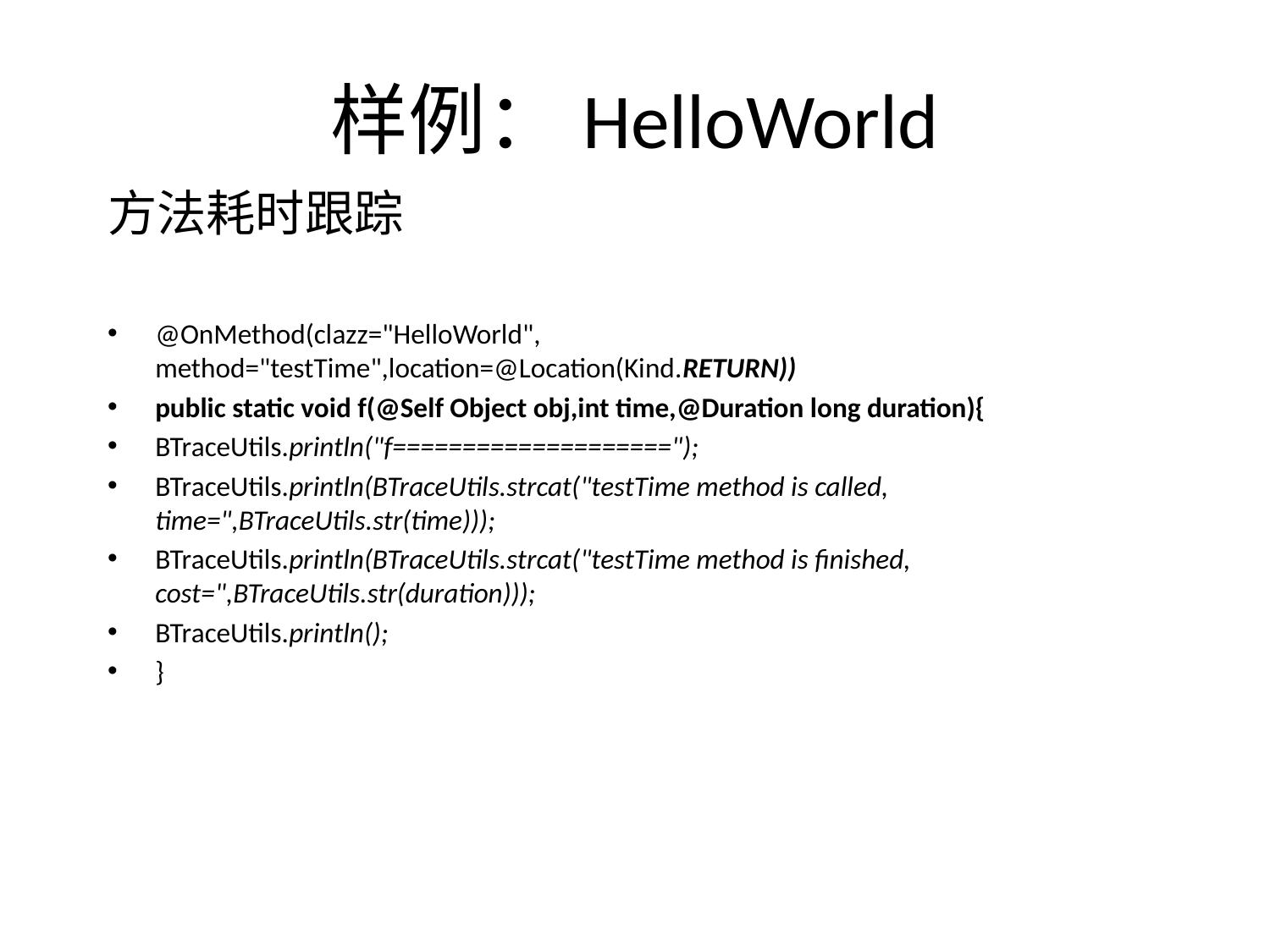

# 样例：HelloWorld
方法耗时跟踪

@OnMethod(clazz="HelloWorld", method="testTime",location=@Location(Kind.RETURN))
public static void f(@Self Object obj,int time,@Duration long duration){
BTraceUtils.println("f====================");
BTraceUtils.println(BTraceUtils.strcat("testTime method is called, time=",BTraceUtils.str(time)));
BTraceUtils.println(BTraceUtils.strcat("testTime method is finished, cost=",BTraceUtils.str(duration)));
BTraceUtils.println();
}